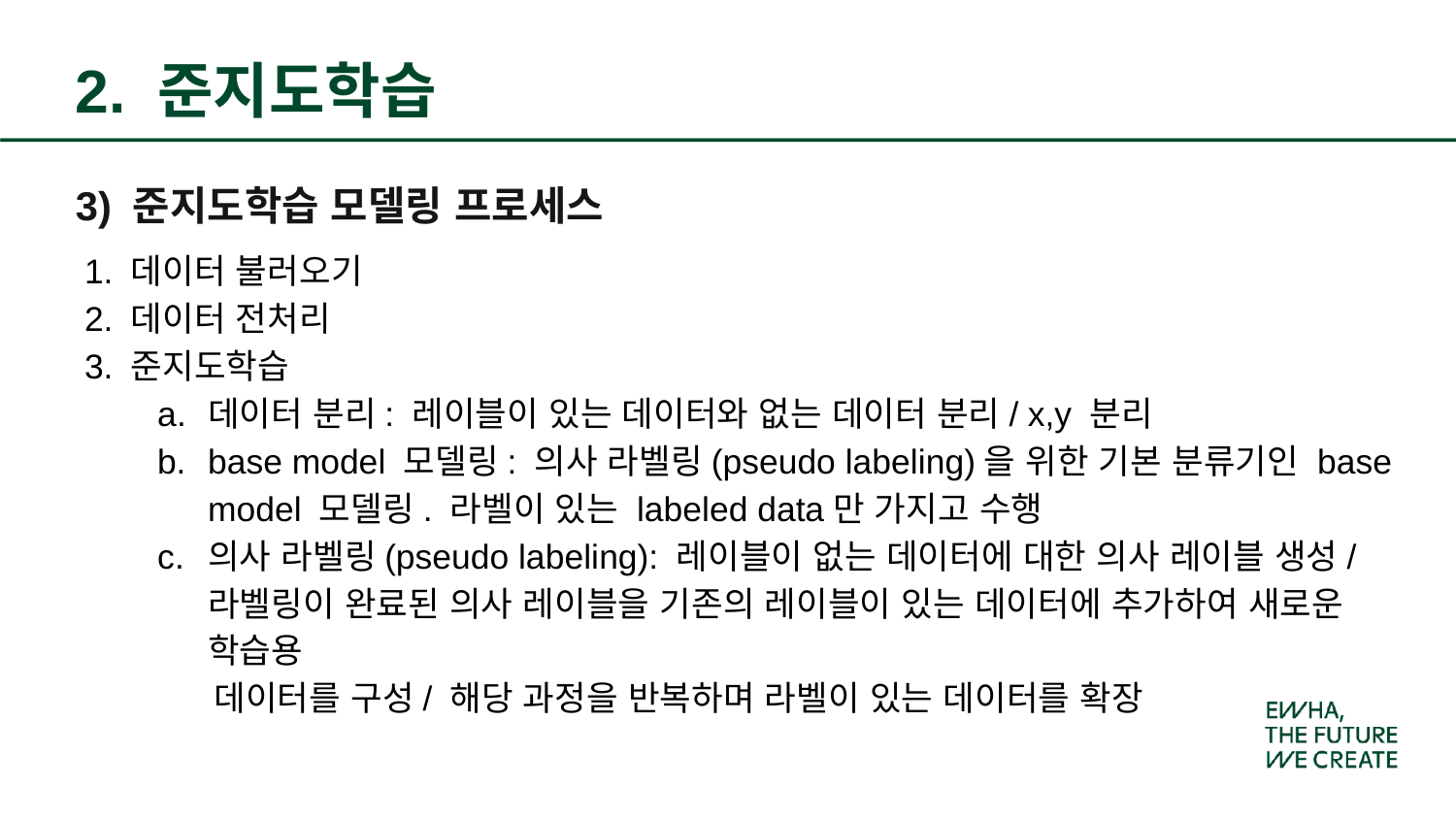

2. 준지도학습
3) 준지도학습 모델링 프로세스
1. 데이터 불러오기
2. 데이터 전처리
3. 준지도학습
데이터 분리: 레이블이 있는 데이터와 없는 데이터 분리/ x,y 분리
base model 모델링: 의사 라벨링(pseudo labeling)을 위한 기본 분류기인 base model 모델링. 라벨이 있는 labeled data만 가지고 수행
의사 라벨링(pseudo labeling): 레이블이 없는 데이터에 대한 의사 레이블 생성/ 라벨링이 완료된 의사 레이블을 기존의 레이블이 있는 데이터에 추가하여 새로운 학습용
     데이터를 구성/ 해당 과정을 반복하며 라벨이 있는 데이터를 확장